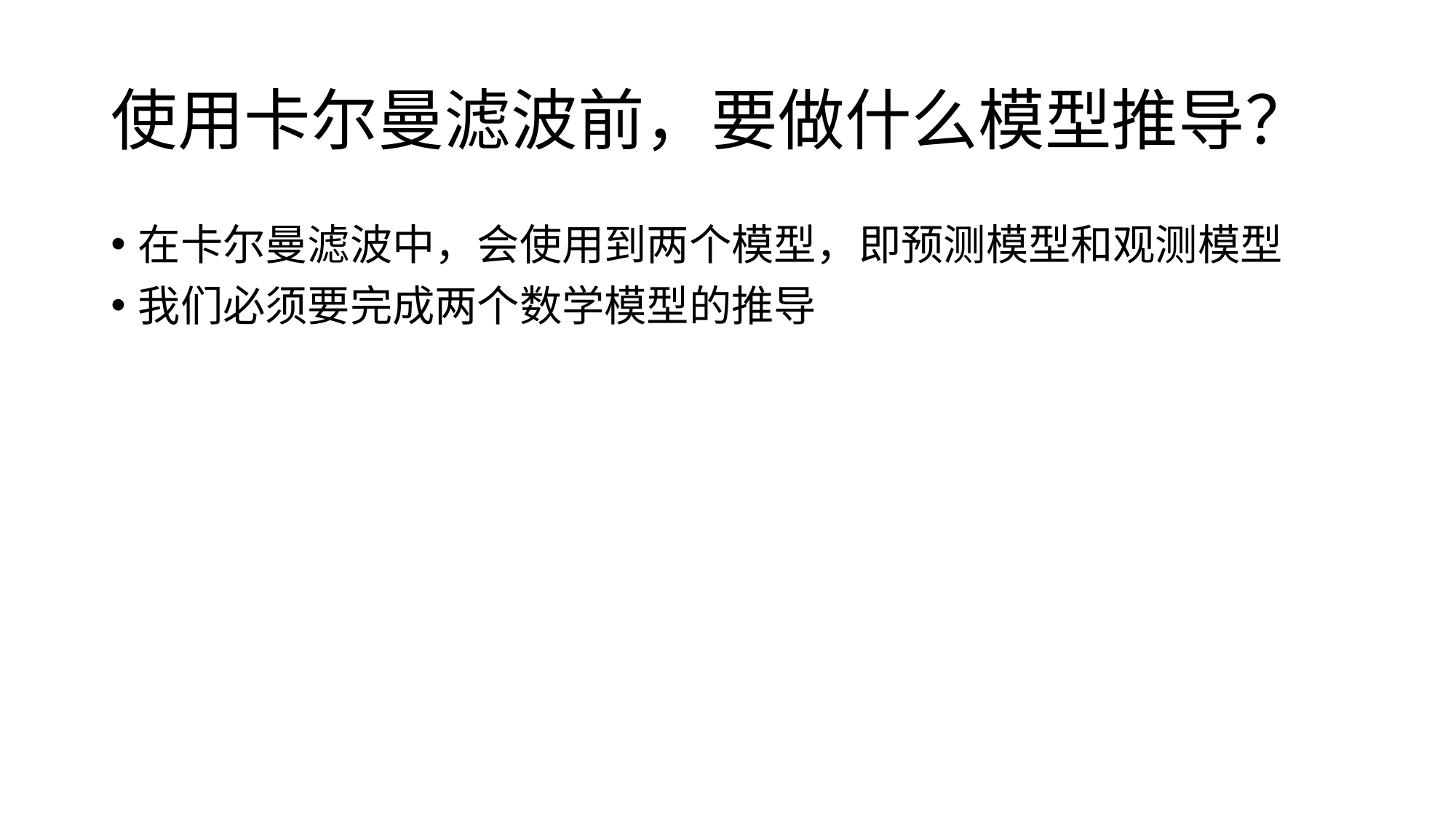

# 使用卡尔曼滤波前，要做什么模型推导？
在卡尔曼滤波中，会使用到两个模型，即预测模型和观测模型
我们必须要完成两个数学模型的推导